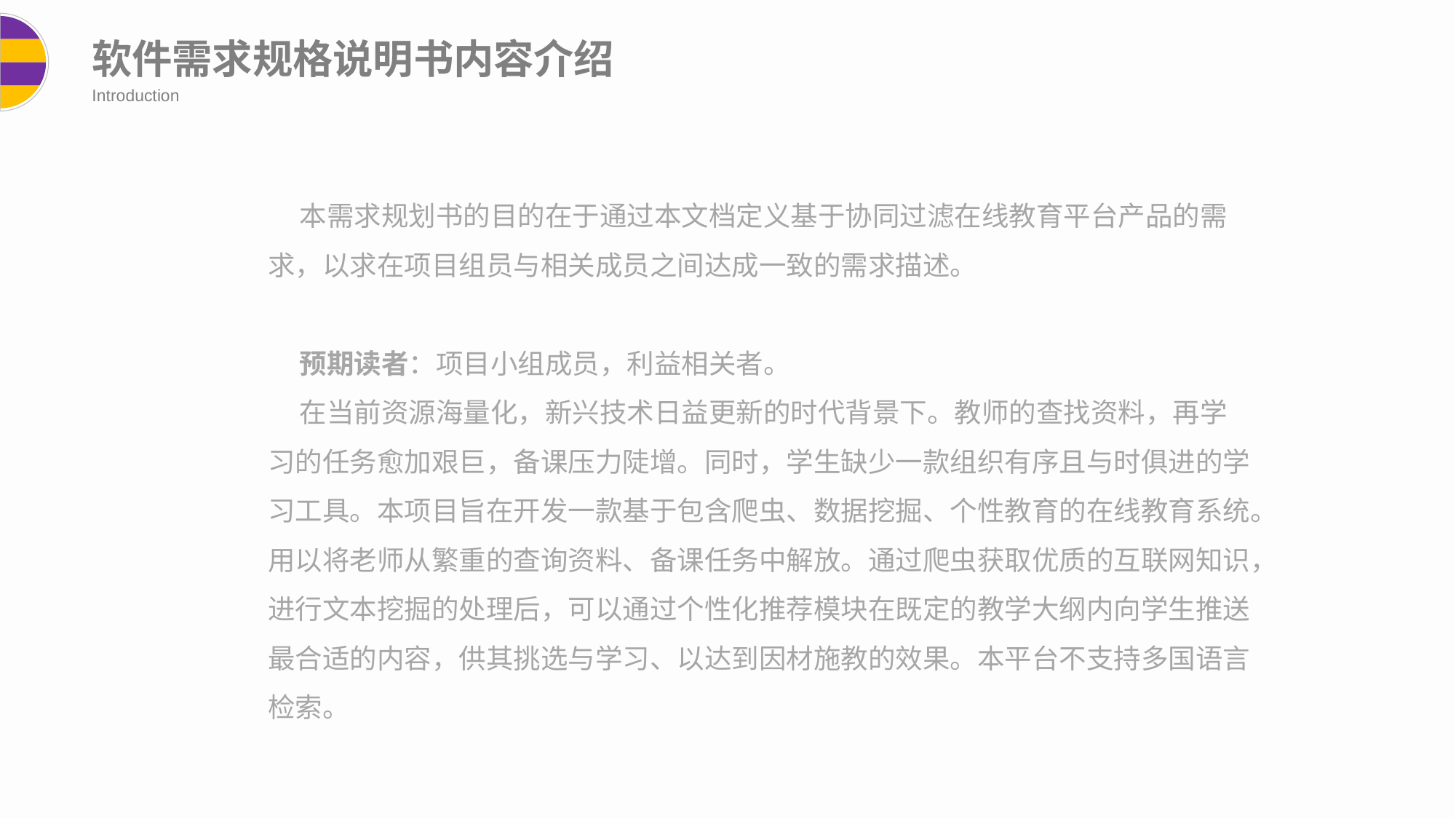

软件需求规格说明书内容介绍

Introduction
本需求规划书的目的在于通过本文档定义基于协同过滤在线教育平台产品的需求，以求在项目组员与相关成员之间达成一致的需求描述。

预期读者：项目小组成员，利益相关者。
在当前资源海量化，新兴技术日益更新的时代背景下。教师的查找资料，再学习的任务愈加艰巨，备课压力陡增。同时，学生缺少一款组织有序且与时俱进的学习工具。本项目旨在开发一款基于包含爬虫、数据挖掘、个性教育的在线教育系统。用以将老师从繁重的查询资料、备课任务中解放。通过爬虫获取优质的互联网知识，进行文本挖掘的处理后，可以通过个性化推荐模块在既定的教学大纲内向学生推送最合适的内容，供其挑选与学习、以达到因材施教的效果。本平台不支持多国语言检索。